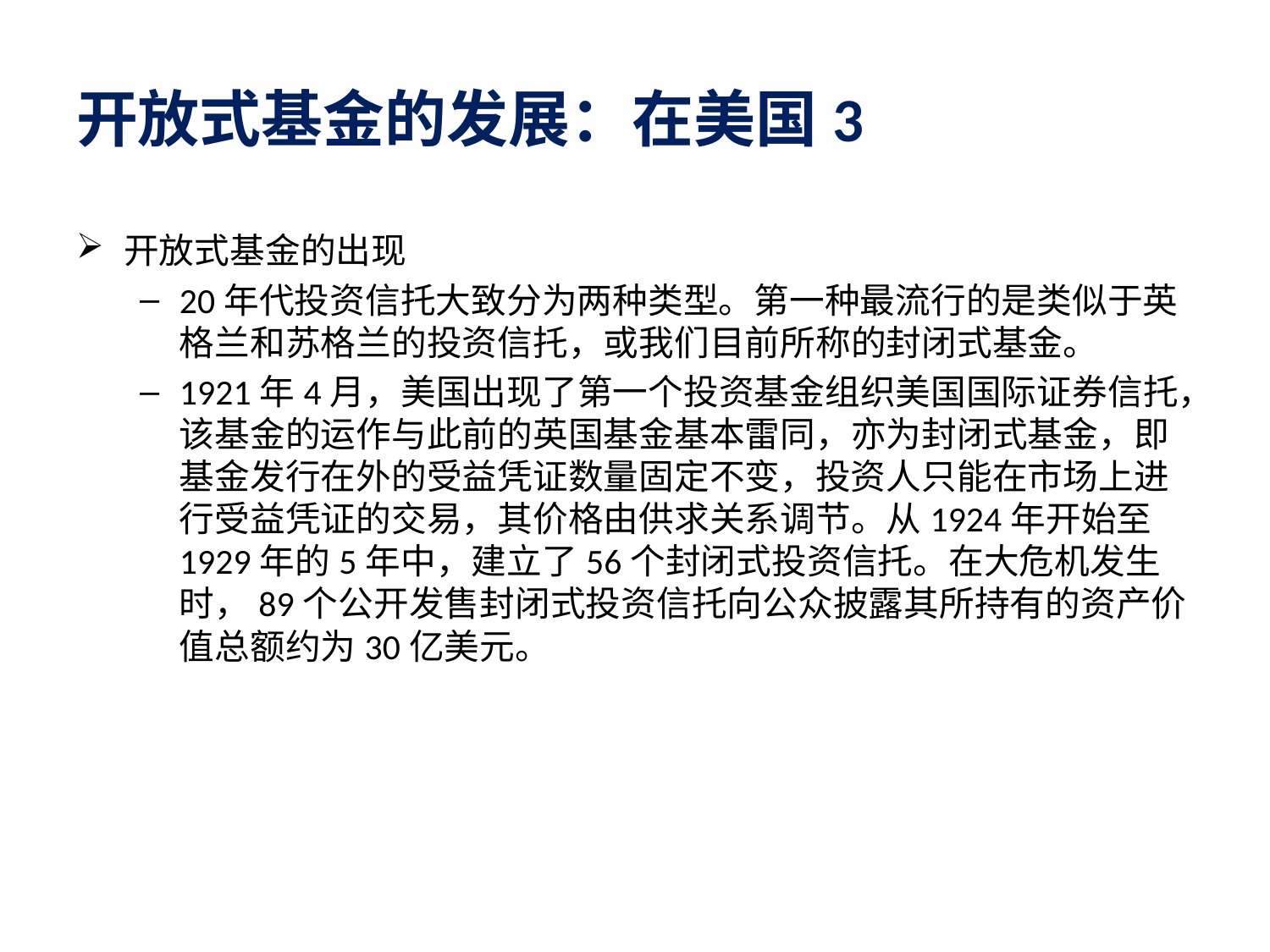

# 开放式基金的发展：在美国3
开放式基金的出现
20年代投资信托大致分为两种类型。第一种最流行的是类似于英格兰和苏格兰的投资信托，或我们目前所称的封闭式基金。
1921年4月，美国出现了第一个投资基金组织美国国际证券信托，该基金的运作与此前的英国基金基本雷同，亦为封闭式基金，即基金发行在外的受益凭证数量固定不变，投资人只能在市场上进行受益凭证的交易，其价格由供求关系调节。从1924年开始至1929年的5年中，建立了56个封闭式投资信托。在大危机发生时，89个公开发售封闭式投资信托向公众披露其所持有的资产价值总额约为30亿美元。